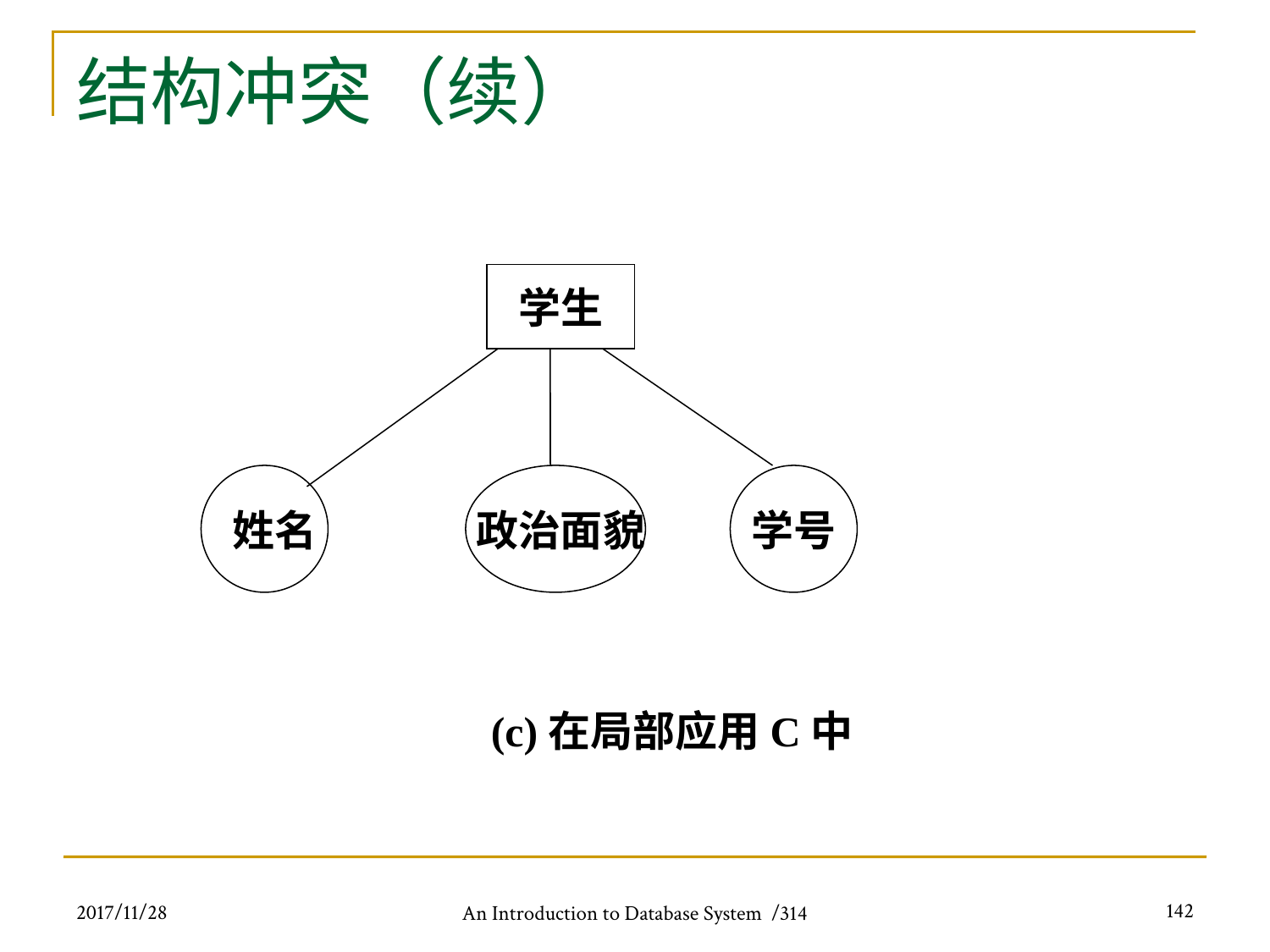

# 结构冲突（续）
学生

 姓名
 政治面貌
学号
(c)在局部应用C中
2017/11/28
142
An Introduction to Database System  /314